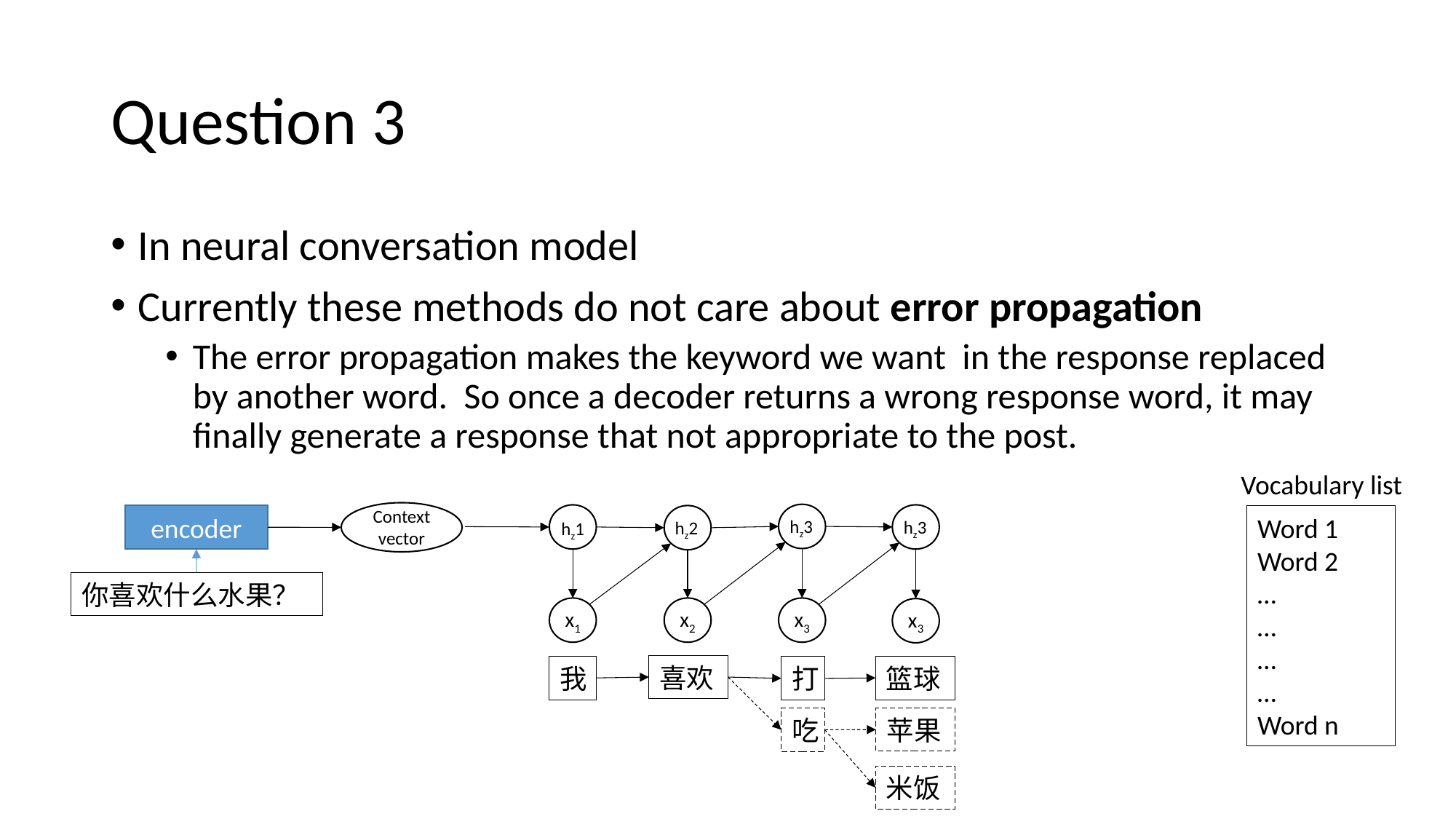

# Question 3
In neural conversation model
Currently these methods do not care about error propagation
The error propagation makes the keyword we want  in the response replaced by another word.  So once a decoder returns a wrong response word, it may finally generate a response that not appropriate to the post.
Vocabulary list
Context vector

encoder

Word 1
Word 2
…
…
…
…
Word n
hz3
hz3
hz2
hz1
你喜欢什么水果？

x1
x2
x3
x3
喜欢
我
篮球
打
苹果
吃
米饭